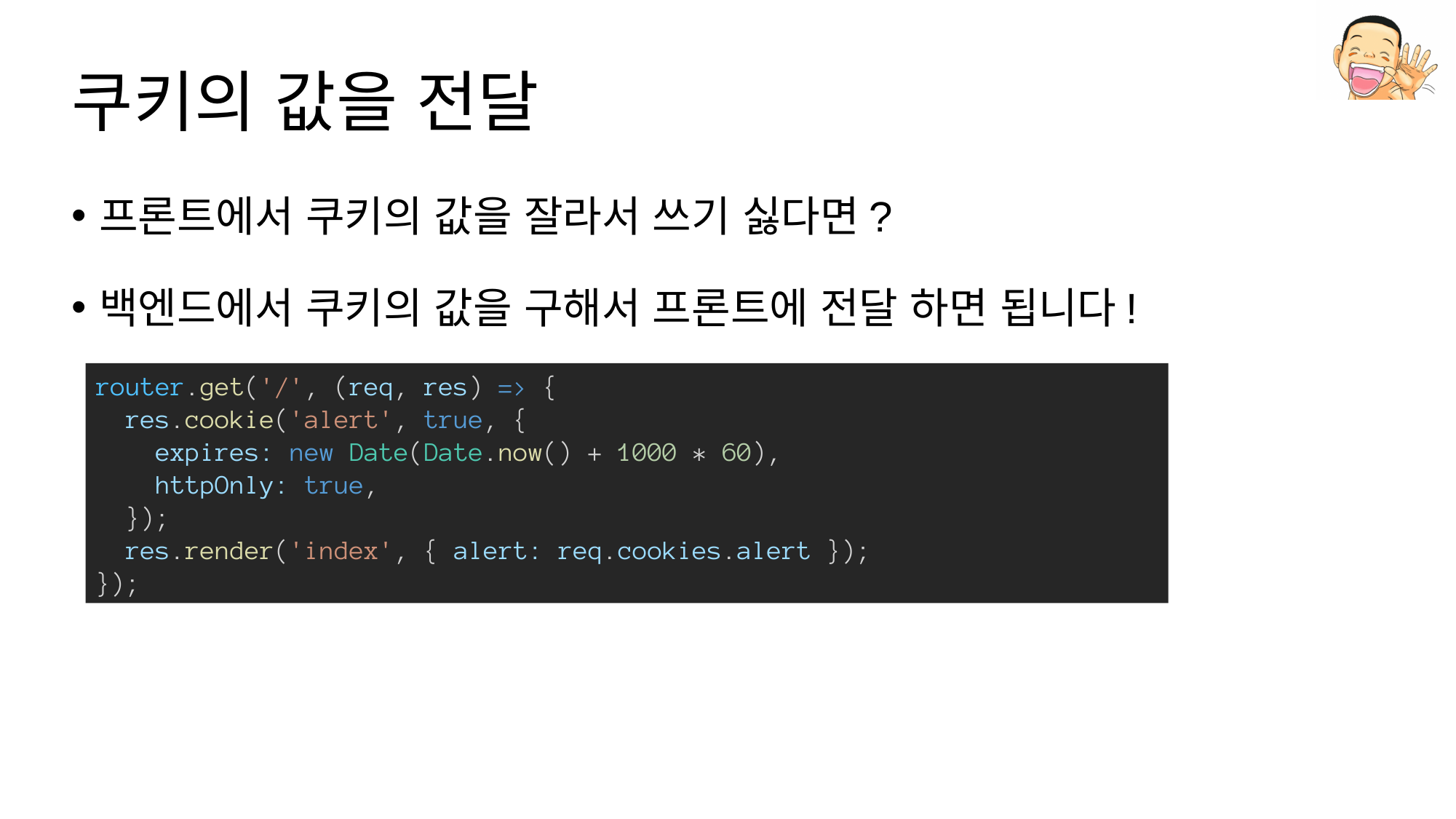

# 쿠키의 값을 전달
프론트에서 쿠키의 값을 잘라서 쓰기 싫다면?
백엔드에서 쿠키의 값을 구해서 프론트에 전달 하면 됩니다!
router.get('/', (req, res) => {
  res.cookie('alert', true, {
    expires: new Date(Date.now() + 1000 * 60),
    httpOnly: true,
  });
  res.render('index', { alert: req.cookies.alert });
});